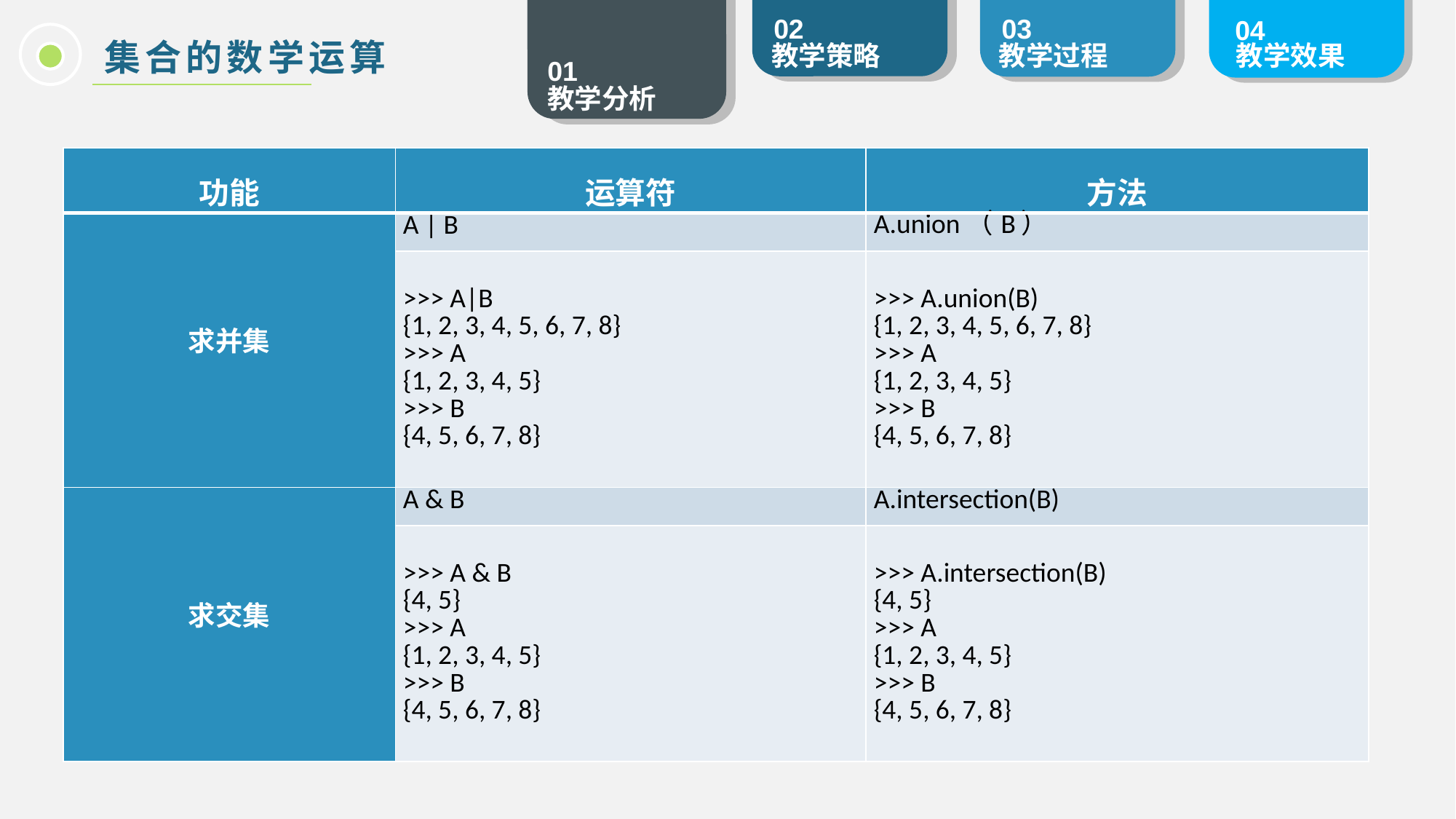

集合的数学运算
| 功能 | 运算符 | 方法 |
| --- | --- | --- |
| 求并集 | A | B | A.union（B） |
|  | >>> A|B {1, 2, 3, 4, 5, 6, 7, 8} >>> A {1, 2, 3, 4, 5} >>> B {4, 5, 6, 7, 8} | >>> A.union(B) {1, 2, 3, 4, 5, 6, 7, 8} >>> A {1, 2, 3, 4, 5} >>> B {4, 5, 6, 7, 8} |
| 求交集 | A & B | A.intersection(B) |
|  | >>> A & B {4, 5} >>> A {1, 2, 3, 4, 5} >>> B {4, 5, 6, 7, 8} | >>> A.intersection(B) {4, 5} >>> A {1, 2, 3, 4, 5} >>> B {4, 5, 6, 7, 8} |